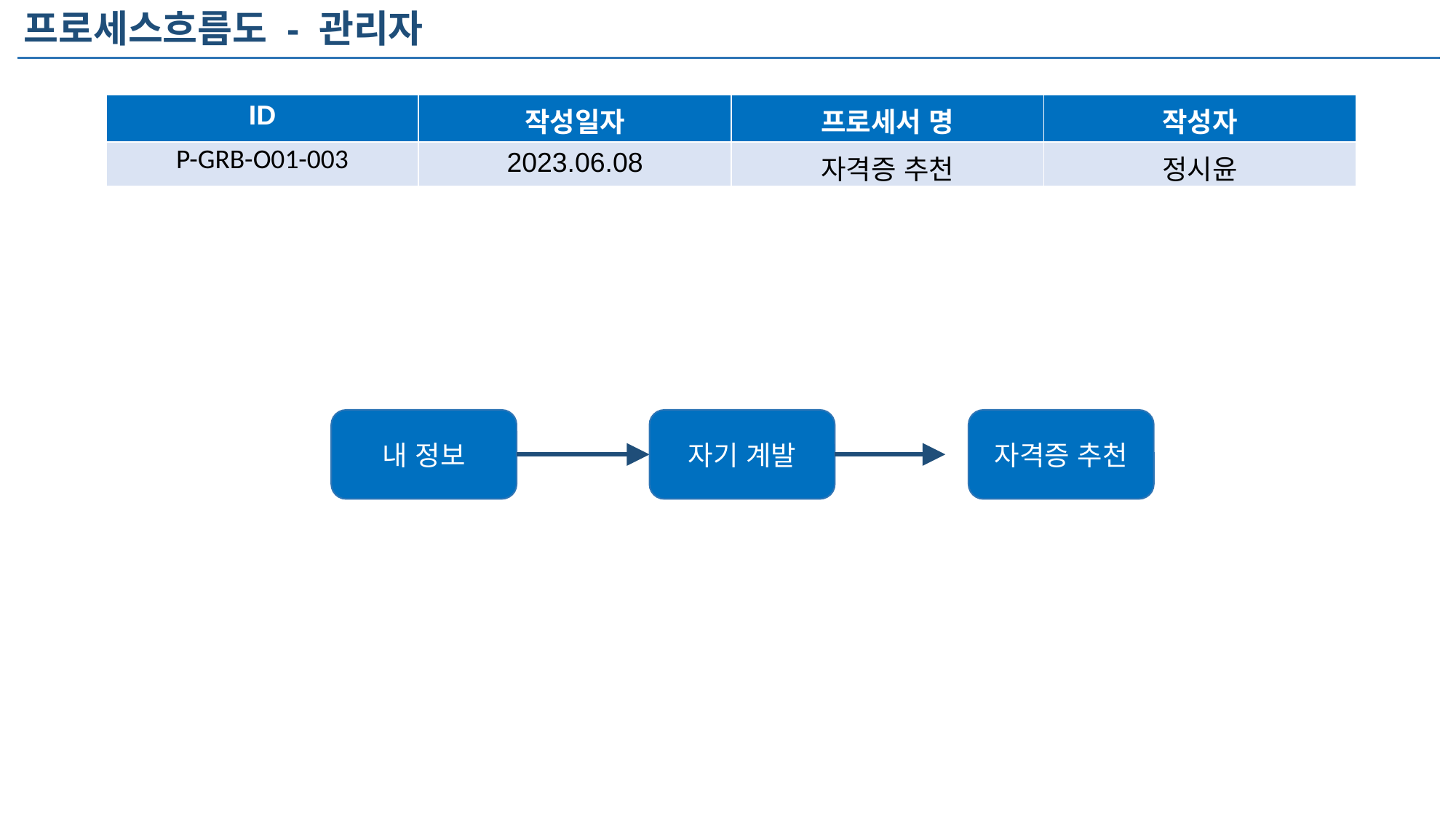

프로세스흐름도 - 관리자
| ID | 작성일자 | 프로세서 명 | 작성자 |
| --- | --- | --- | --- |
| P-GRB-O01-003 | 2023.06.08 | 자격증 추천 | 정시윤 |
내 정보
자기 계발
자격증 추천